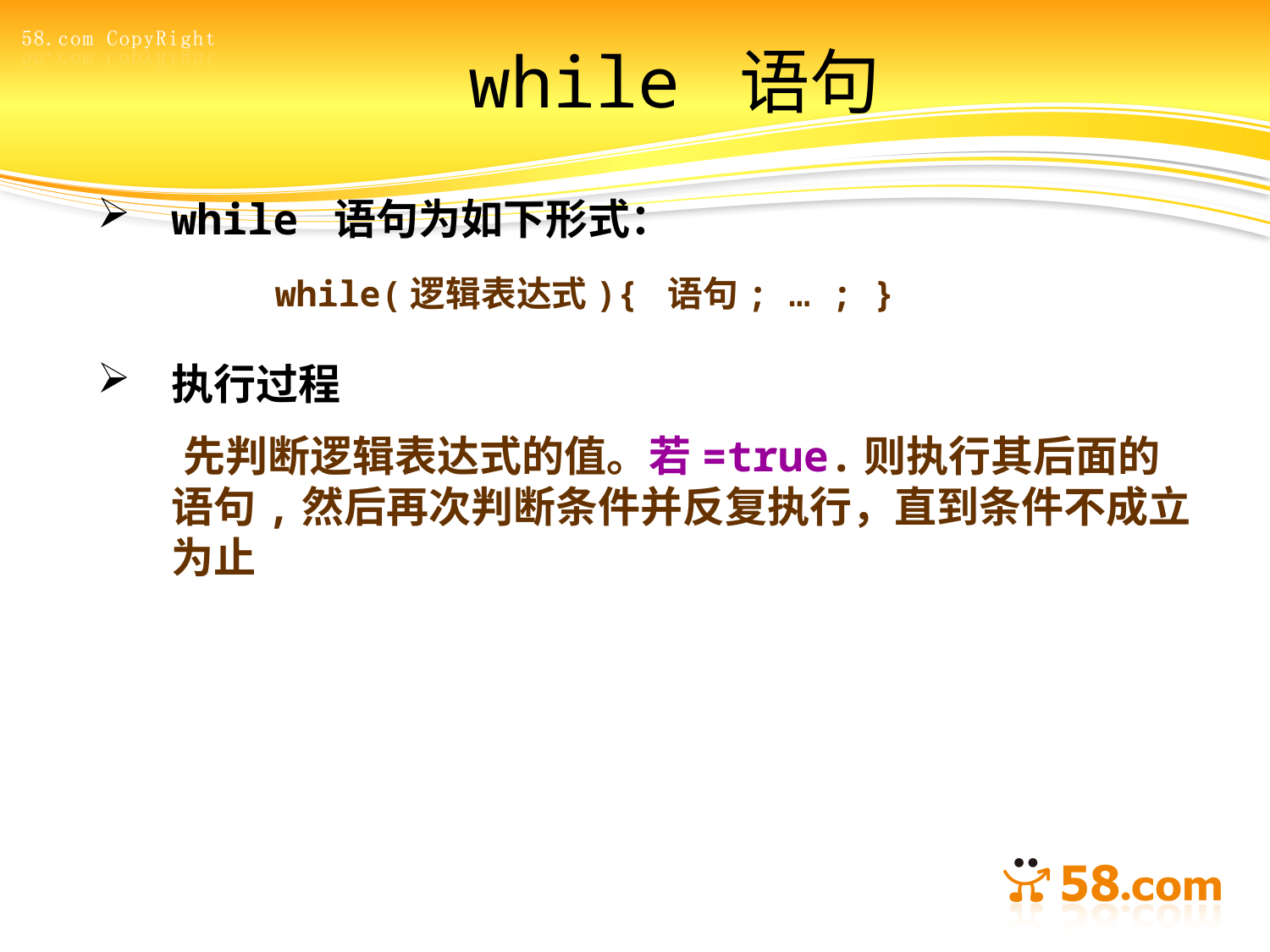

# while 语句
while 语句为如下形式：
       while(逻辑表达式){ 语句; … ; }

执行过程
        先判断逻辑表达式的值。若=true.则执行其后面的语句,然后再次判断条件并反复执行，直到条件不成立为止